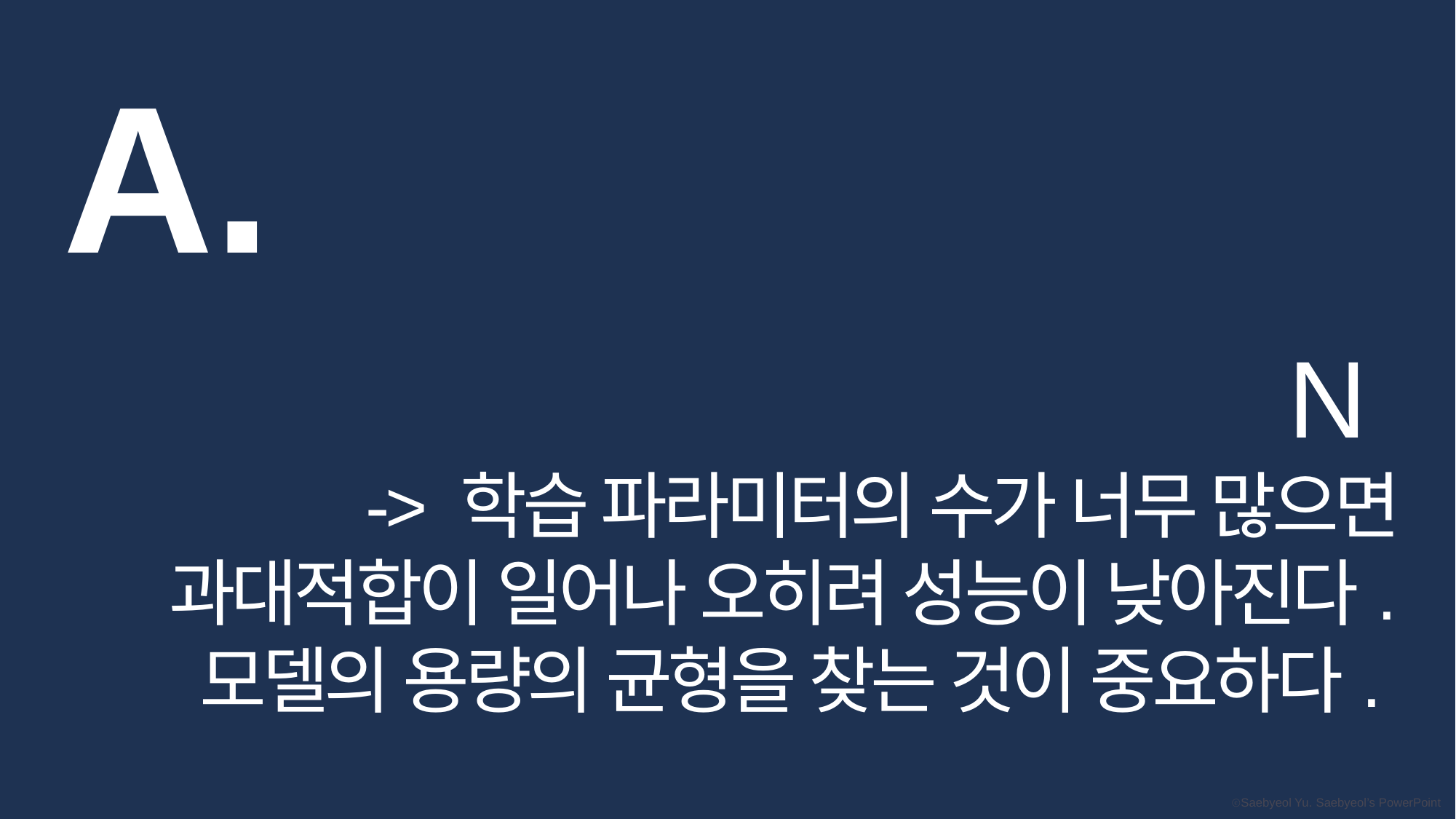

A.
N
-> 학습 파라미터의 수가 너무 많으면 과대적합이 일어나 오히려 성능이 낮아진다.
모델의 용량의 균형을 찾는 것이 중요하다.